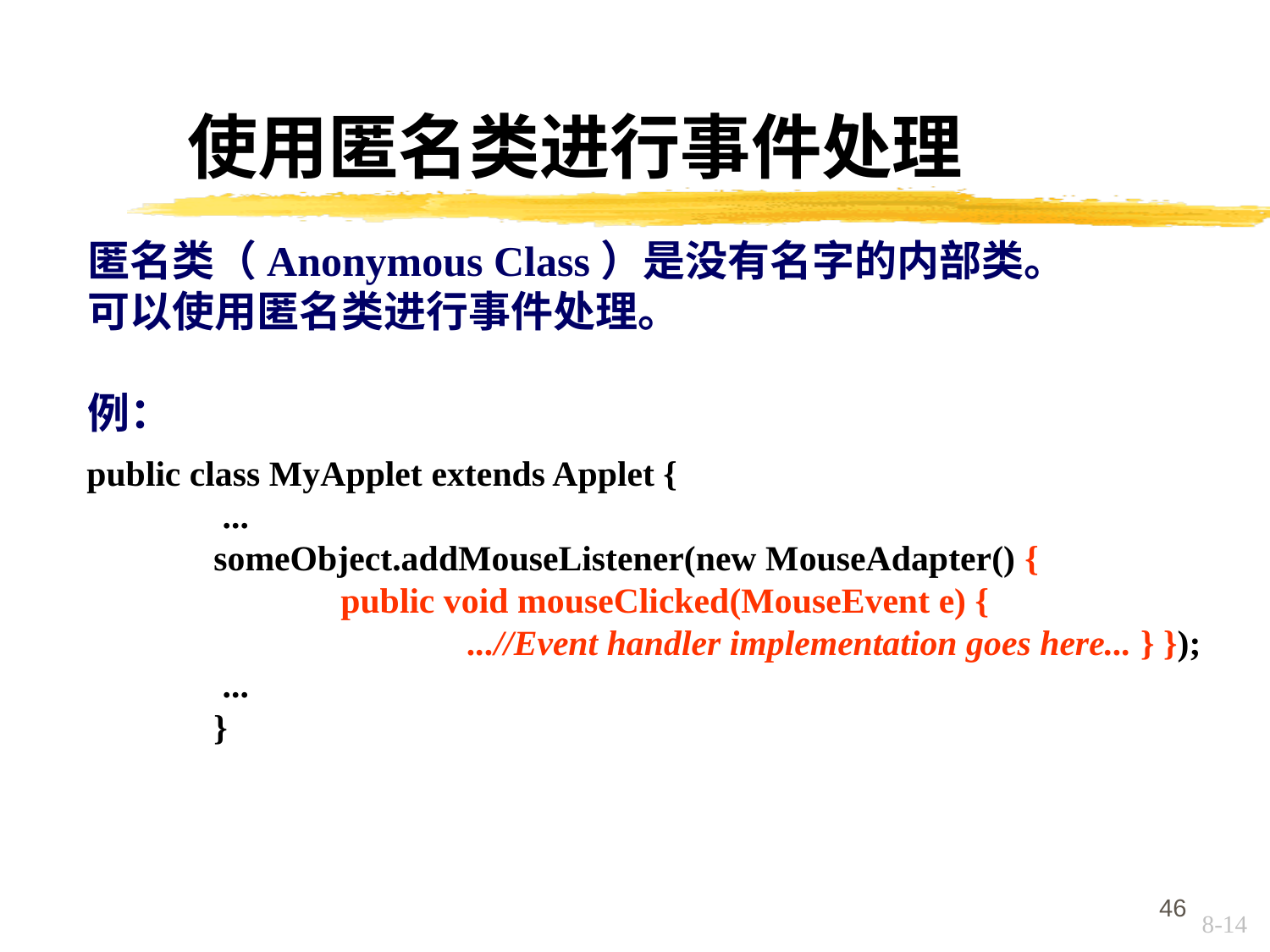

使用匿名类进行事件处理
匿名类（Anonymous Class）是没有名字的内部类。
可以使用匿名类进行事件处理。

例：

public class MyApplet extends Applet {
	 ...
	someObject.addMouseListener(new MouseAdapter() {
		public void mouseClicked(MouseEvent e) {
			...//Event handler implementation goes here... } });
	 ...
	}
46
8-14